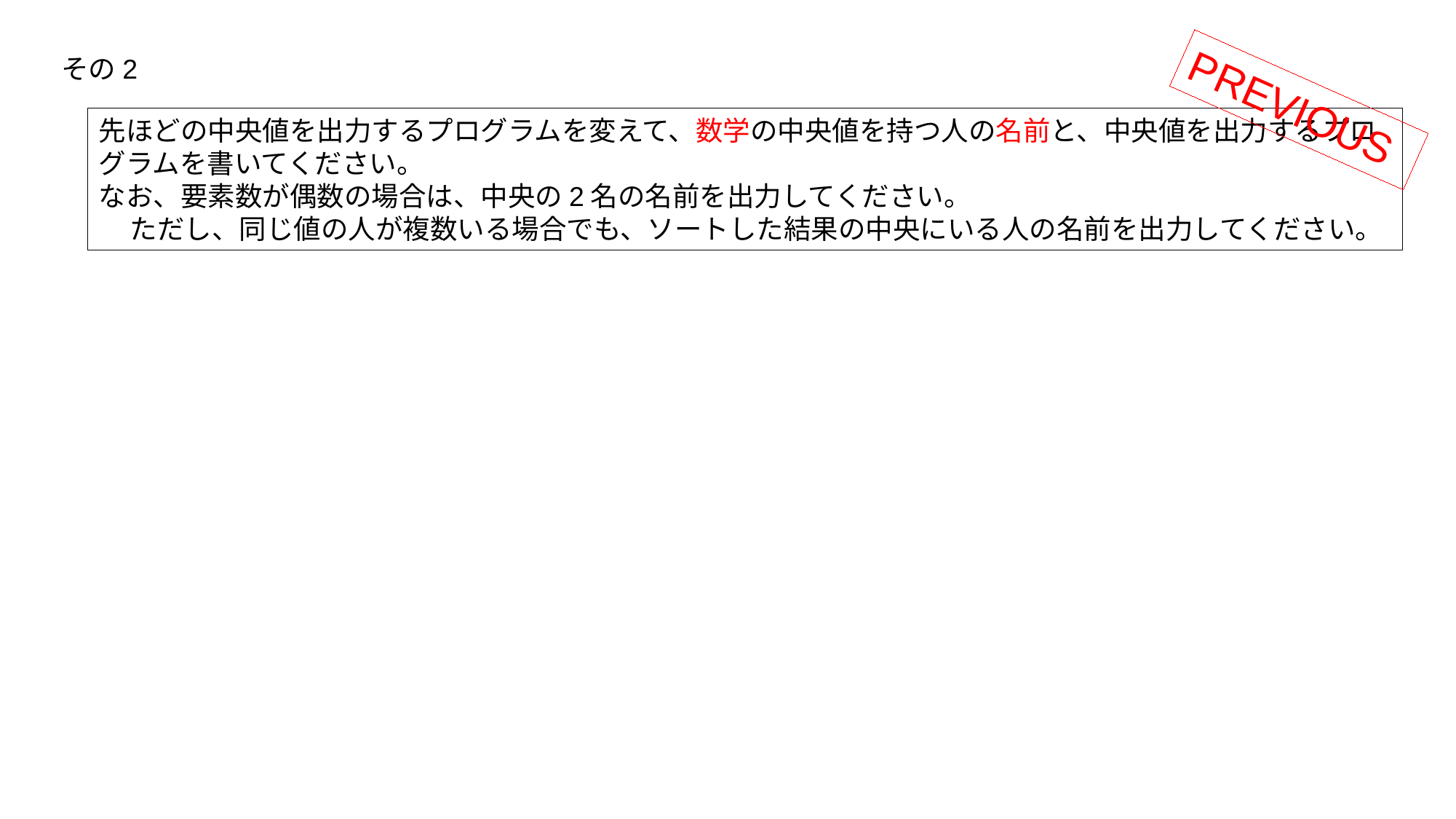

その2
PREVIOUS
先ほどの中央値を出力するプログラムを変えて、数学の中央値を持つ人の名前と、中央値を出力するプログラムを書いてください。
なお、要素数が偶数の場合は、中央の2名の名前を出力してください。
    ただし、同じ値の人が複数いる場合でも、ソートした結果の中央にいる人の名前を出力してください。